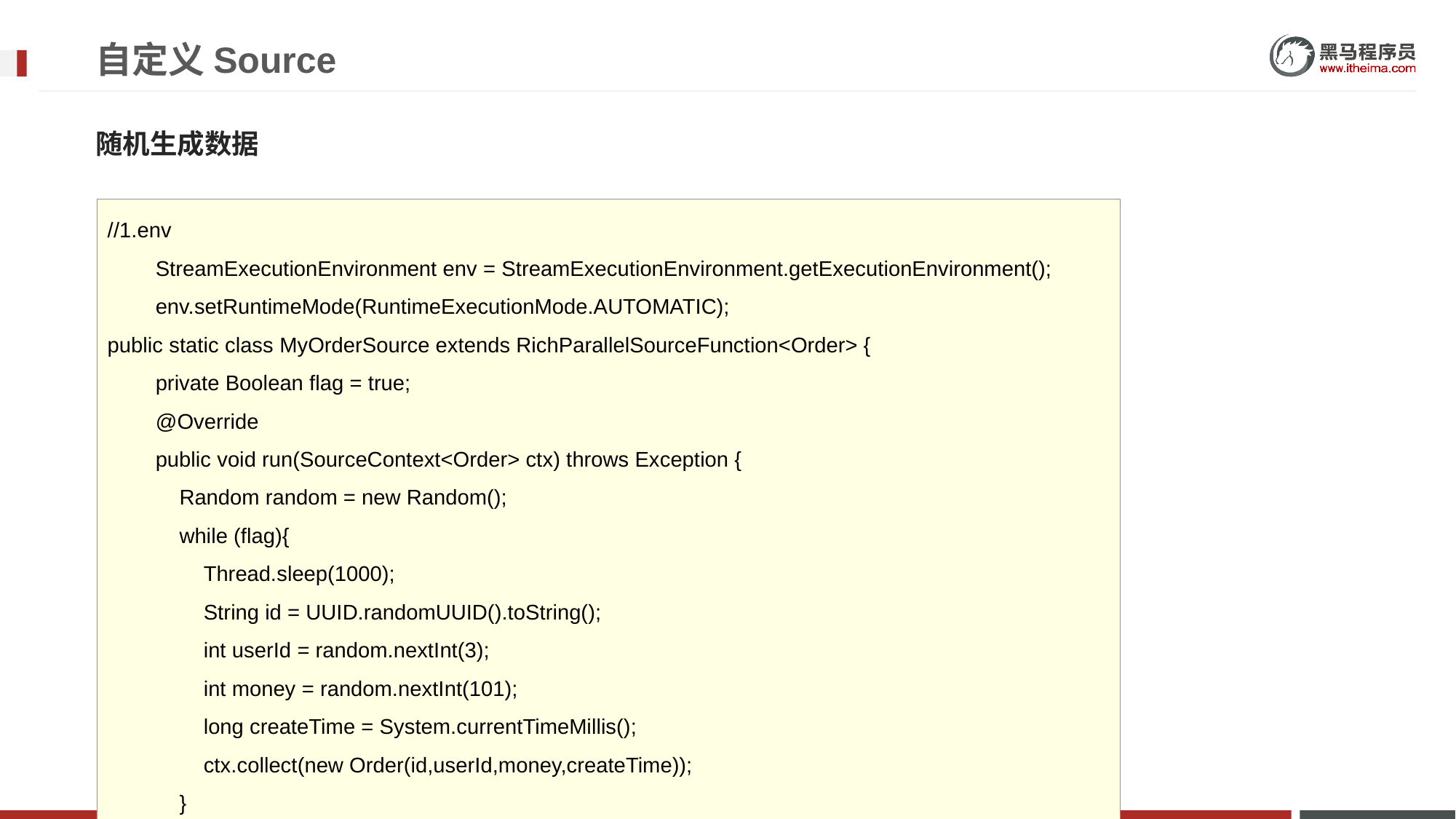

# 自定义Source
随机生成数据
//1.env
        StreamExecutionEnvironment env = StreamExecutionEnvironment.getExecutionEnvironment();
        env.setRuntimeMode(RuntimeExecutionMode.AUTOMATIC);
public static class MyOrderSource extends RichParallelSourceFunction<Order> {
        private Boolean flag = true;
        @Override
        public void run(SourceContext<Order> ctx) throws Exception {
            Random random = new Random();
            while (flag){
                Thread.sleep(1000);
                String id = UUID.randomUUID().toString();
                int userId = random.nextInt(3);
                int money = random.nextInt(101);
                long createTime = System.currentTimeMillis();
                ctx.collect(new Order(id,userId,money,createTime));
            }
        }